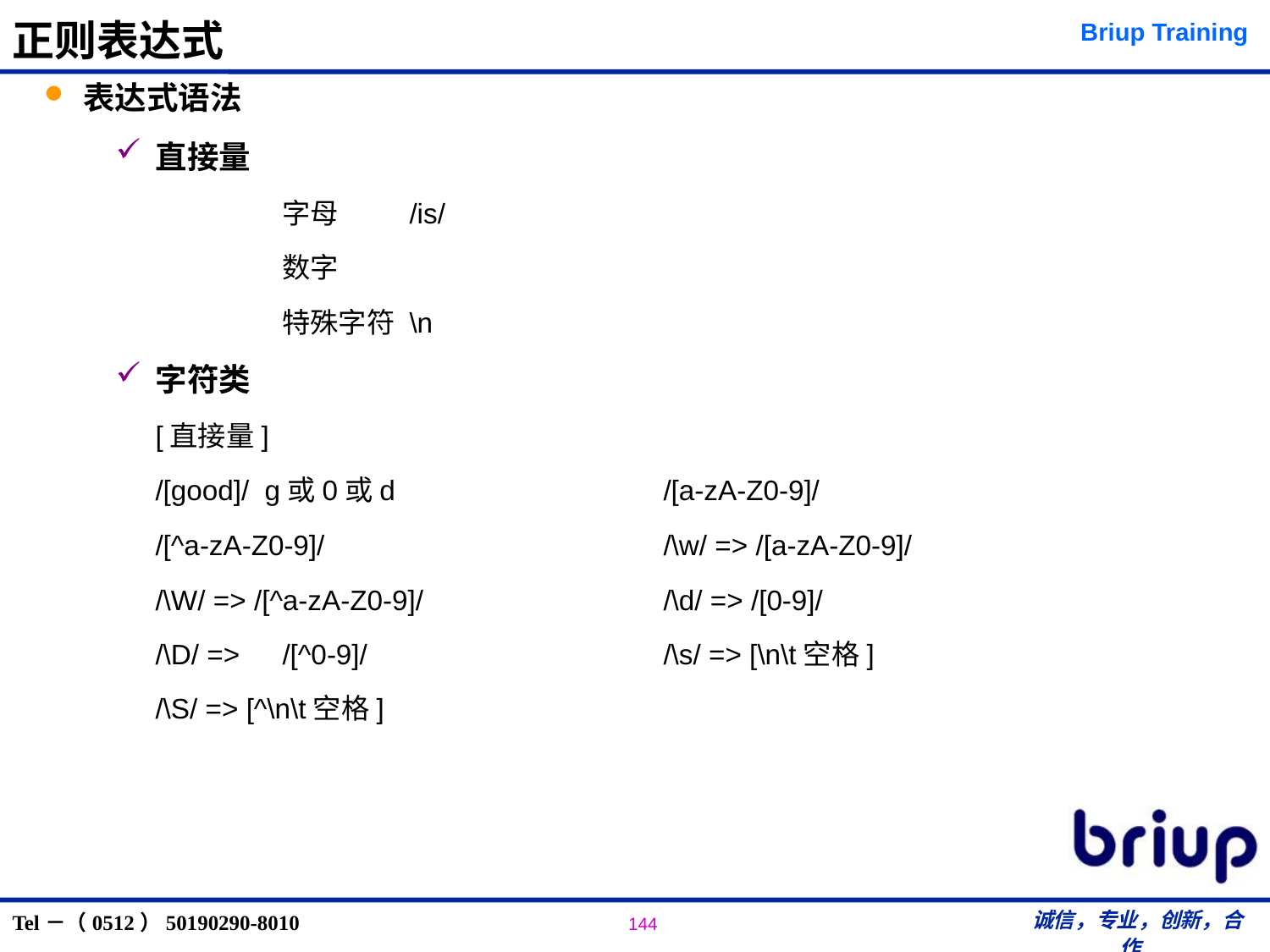

# 正则表达式
表达式语法
直接量
		字母	/is/
		数字
		特殊字符	\n
字符类
	[直接量]
	/[good]/  g或0或d 			/[a-zA-Z0-9]/
	/[^a-zA-Z0-9]/			/\w/ => /[a-zA-Z0-9]/
	/\W/ => /[^a-zA-Z0-9]/		/\d/ => /[0-9]/
	/\D/ =>	/[^0-9]/			/\s/ => [\n\t空格]
	/\S/ => [^\n\t空格]